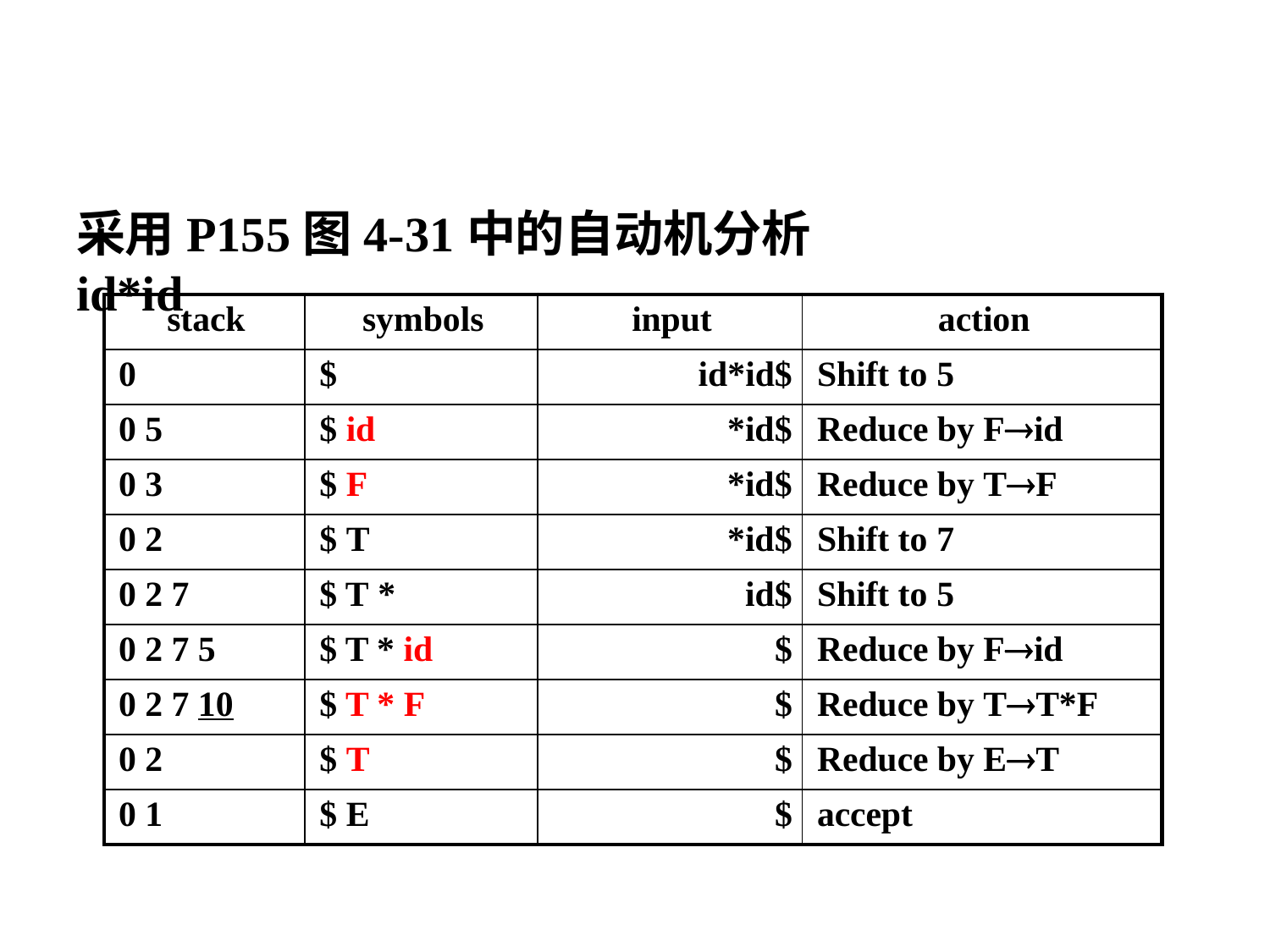

# 采用P155图4-31中的自动机分析id*id
| stack | symbols | input | action |
| --- | --- | --- | --- |
| 0 | $ | id\*id$ | Shift to 5 |
| 0 5 | $ id | \*id$ | Reduce by F→id |
| 0 3 | $ F | \*id$ | Reduce by T→F |
| 0 2 | $ T | \*id$ | Shift to 7 |
| 0 2 7 | $ T \* | id$ | Shift to 5 |
| 0 2 7 5 | $ T \* id | $ | Reduce by F→id |
| 0 2 7 10 | $ T \* F | $ | Reduce by T→T\*F |
| 0 2 | $ T | $ | Reduce by E→T |
| 0 1 | $ E | $ | accept |